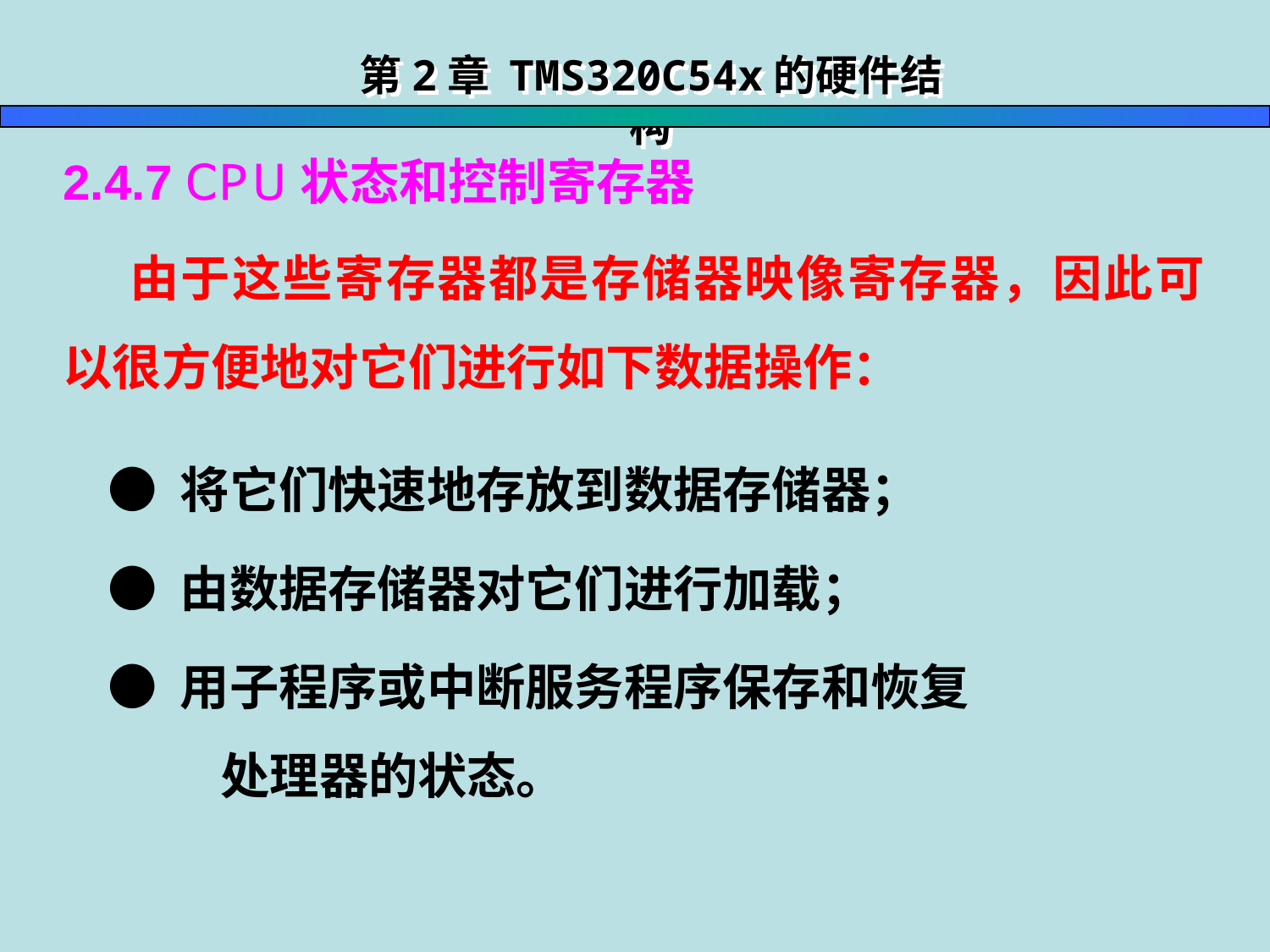

第2章 TMS320C54x的硬件结构

2.4.7 CPU状态和控制寄存器
    由于这些寄存器都是存储器映像寄存器，因此可以很方便地对它们进行如下数据操作：
    ● 将它们快速地存放到数据存储器；
    ● 由数据存储器对它们进行加载；
    ● 用子程序或中断服务程序保存和恢复
             处理器的状态。
69